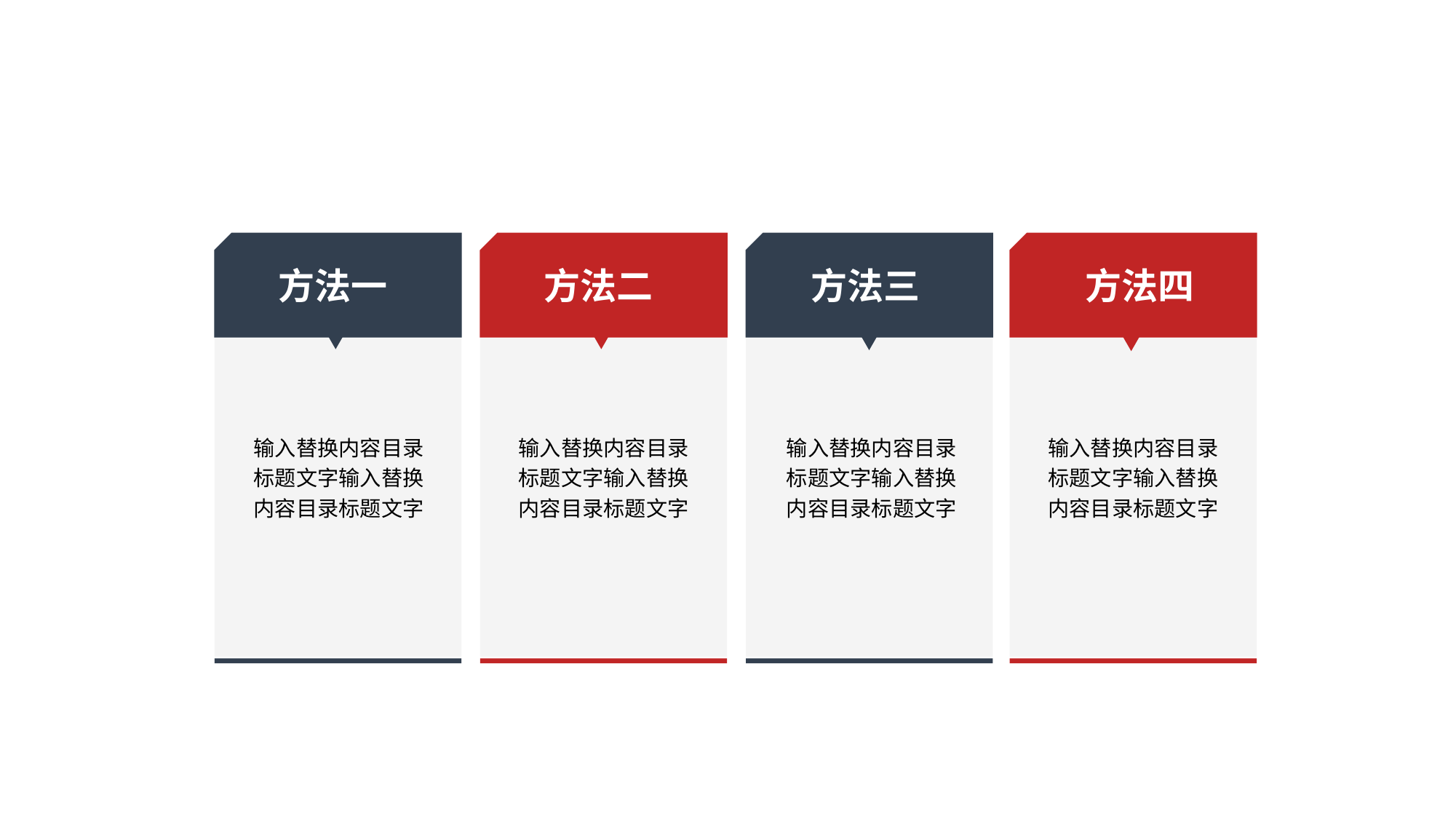

方法一
方法二
方法三
方法四

输入替换内容目录标题文字输入替换内容目录标题文字
输入替换内容目录标题文字输入替换内容目录标题文字
输入替换内容目录标题文字输入替换内容目录标题文字
输入替换内容目录标题文字输入替换内容目录标题文字